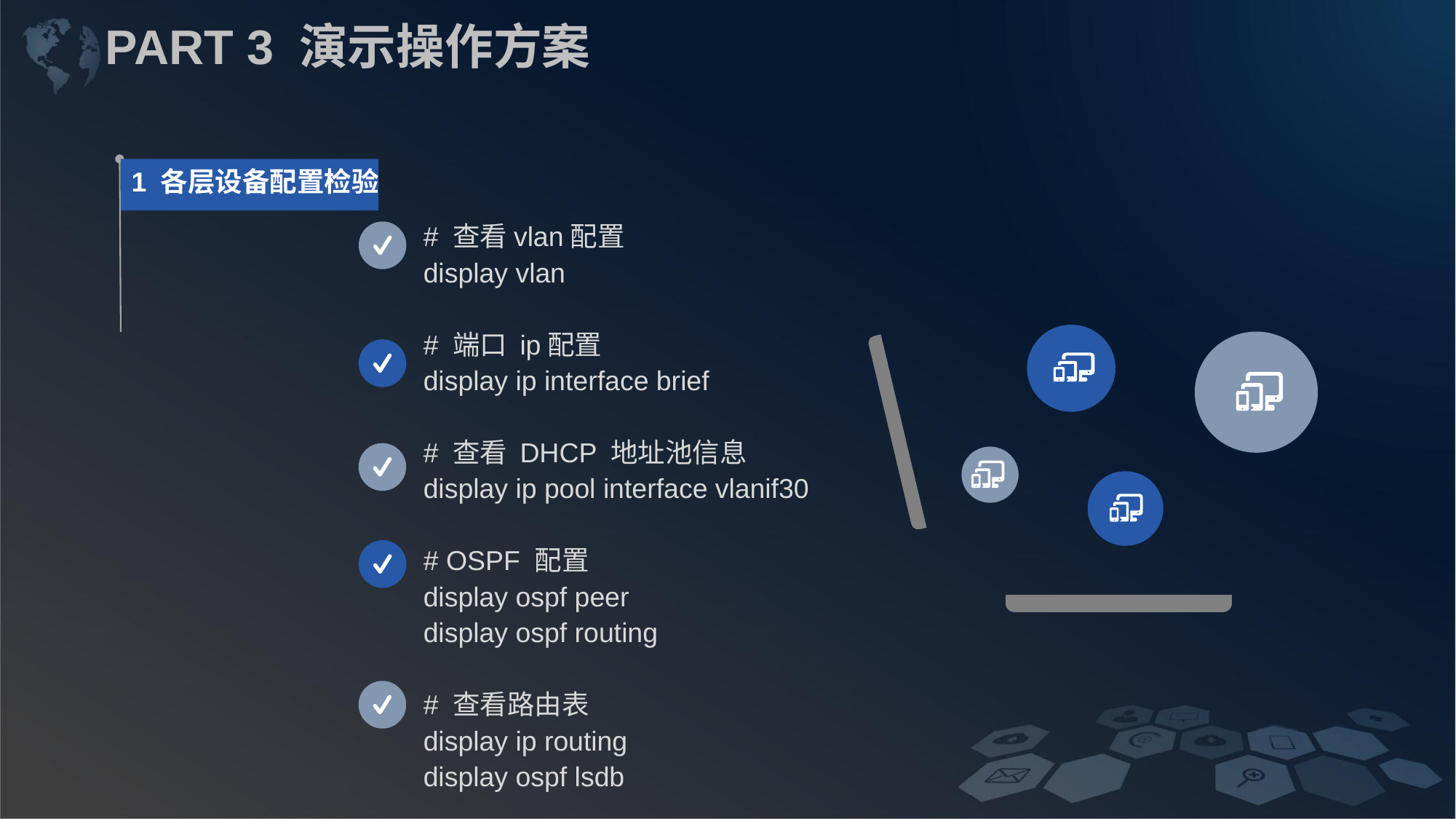

PART 3 演示操作方案
1 各层设备配置检验
# 查看vlan配置
display vlan

# 端口 ip配置
display ip interface brief

# 查看 DHCP 地址池信息
display ip pool interface vlanif30

# OSPF 配置
display ospf peer
display ospf routing

# 查看路由表
display ip routing
display ospf lsdb